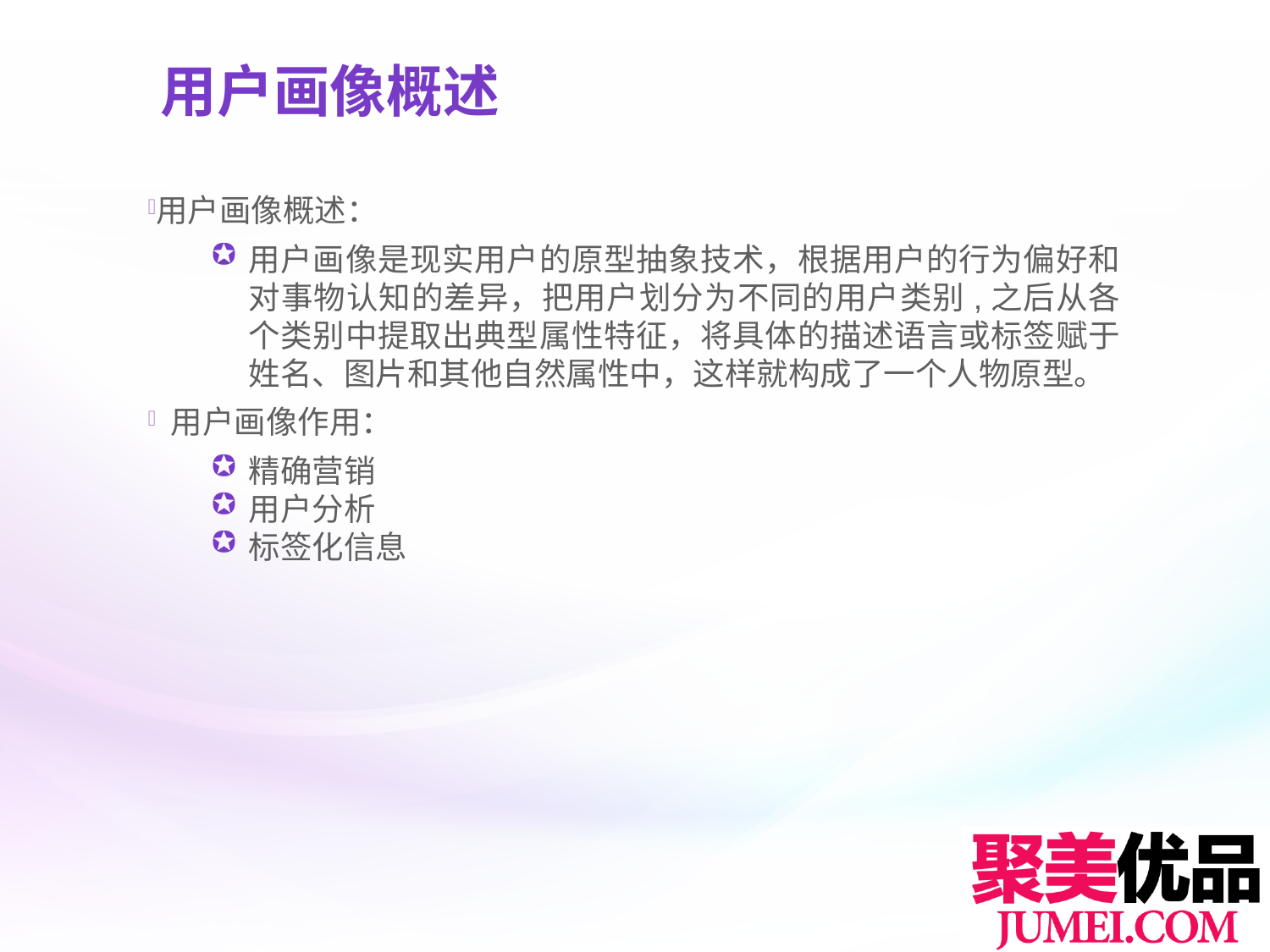

# 用户画像概述
用户画像概述：
用户画像是现实用户的原型抽象技术，根据用户的行为偏好和对事物认知的差异，把用户划分为不同的用户类别,之后从各个类别中提取出典型属性特征，将具体的描述语言或标签赋于姓名、图片和其他自然属性中，这样就构成了一个人物原型。
 用户画像作用：
精确营销
用户分析
标签化信息